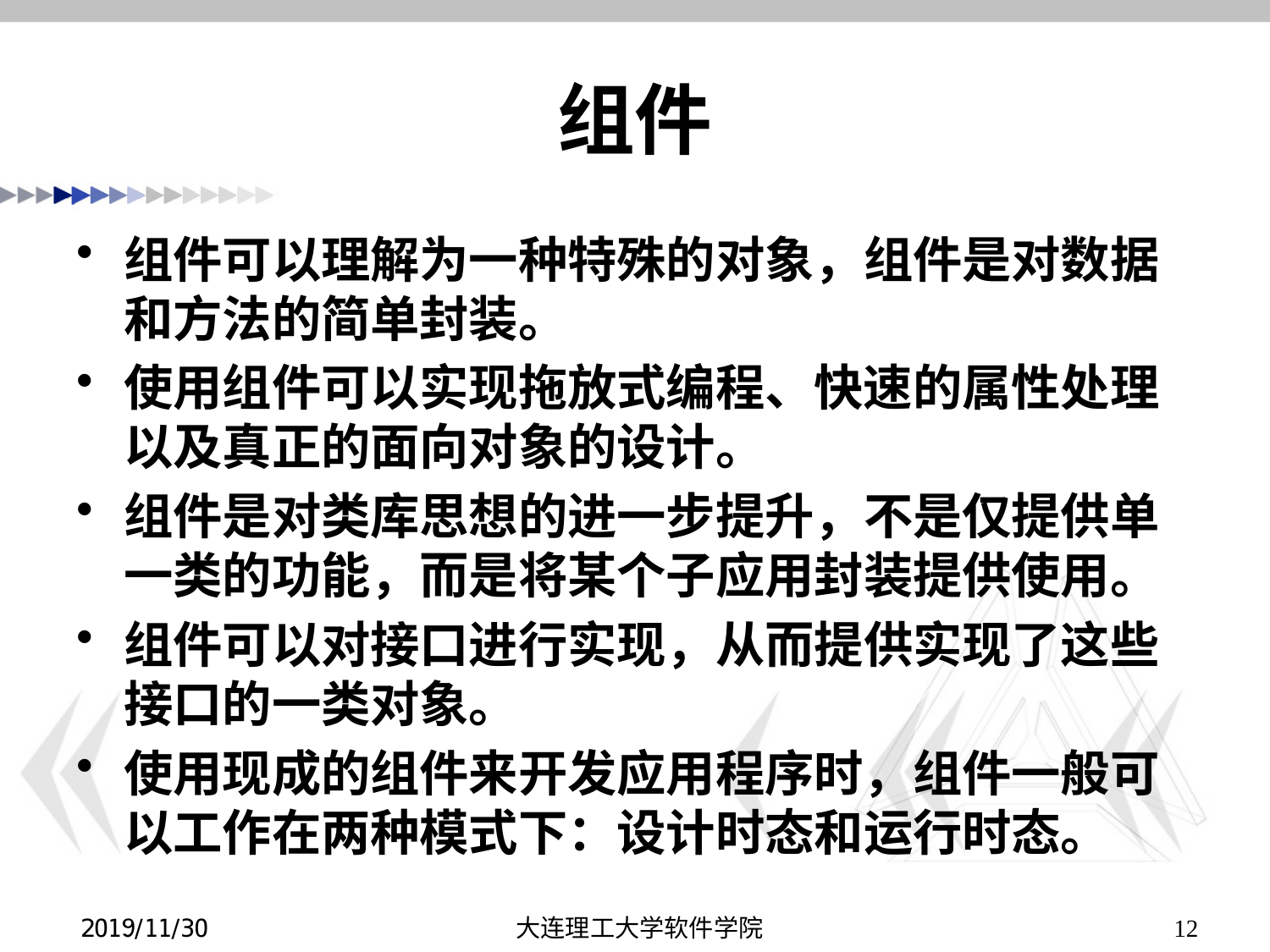

# 组件
组件可以理解为一种特殊的对象，组件是对数据和方法的简单封装。
使用组件可以实现拖放式编程、快速的属性处理以及真正的面向对象的设计。
组件是对类库思想的进一步提升，不是仅提供单一类的功能，而是将某个子应用封装提供使用。
组件可以对接口进行实现，从而提供实现了这些接口的一类对象。
使用现成的组件来开发应用程序时，组件一般可以工作在两种模式下：设计时态和运行时态。
2019/11/30
大连理工大学软件学院
12